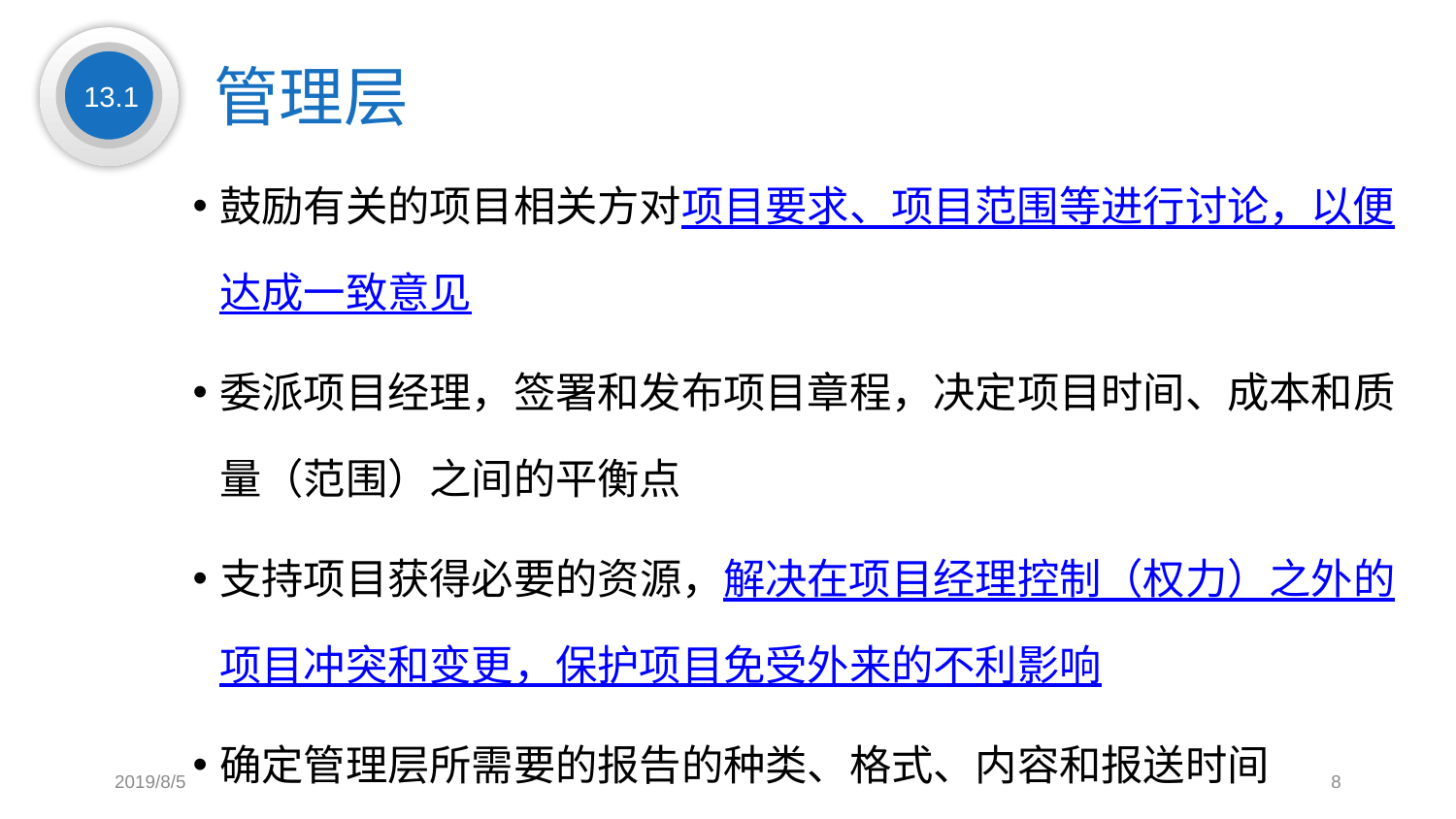

管理层
13.1
鼓励有关的项目相关方对项目要求、项目范围等进行讨论，以便达成一致意见
委派项目经理，签署和发布项目章程，决定项目时间、成本和质量（范围）之间的平衡点
支持项目获得必要的资源，解决在项目经理控制（权力）之外的项目冲突和变更，保护项目免受外来的不利影响
确定管理层所需要的报告的种类、格式、内容和报送时间
2019/8/5
8